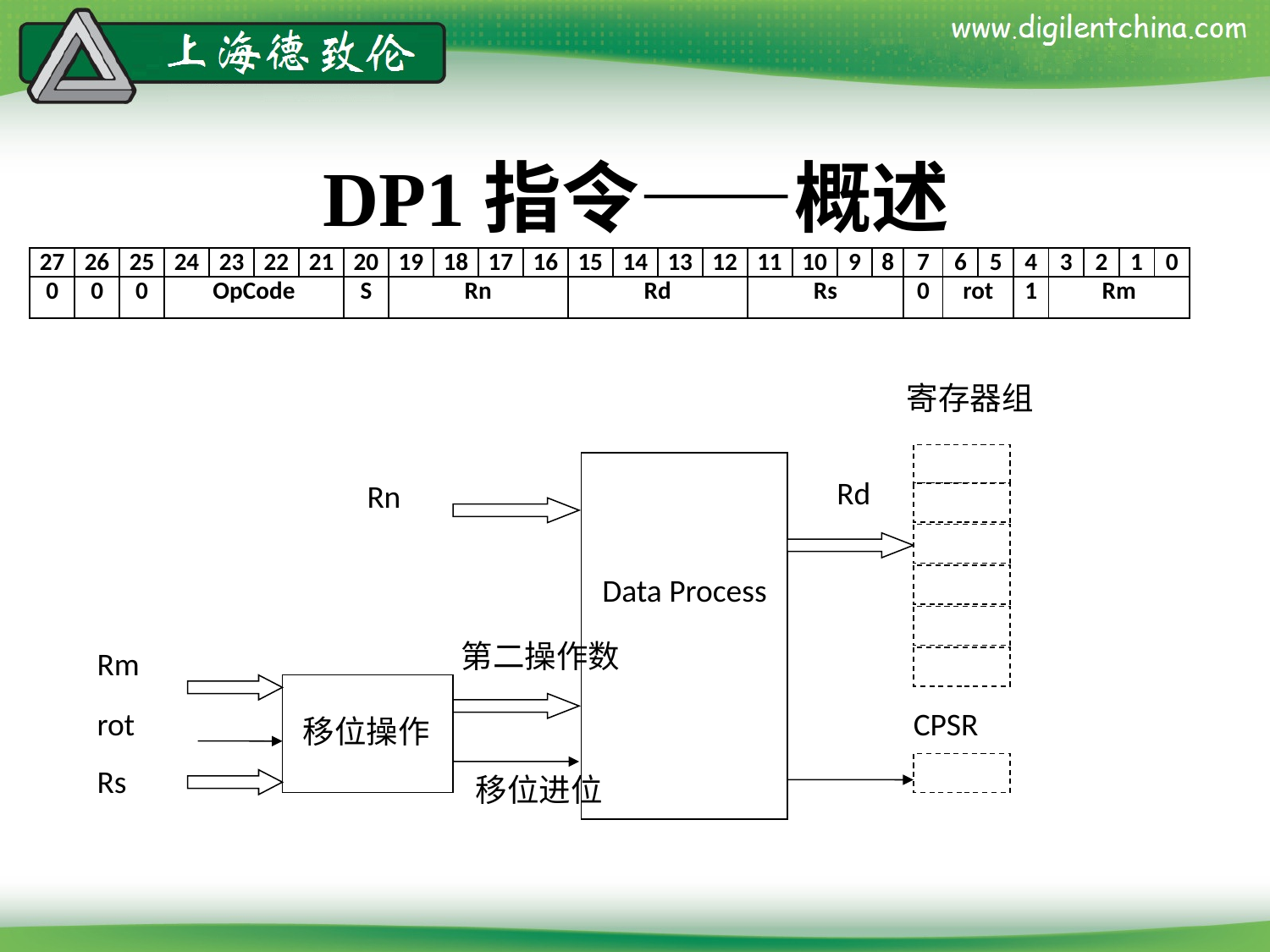

# DP1指令——概述
| 27 | 26 | 25 | 24 | 23 | 22 | 21 | 20 | 19 | 18 | 17 | 16 | 15 | 14 | 13 | 12 | 11 | 10 | 9 | 8 | 7 | 6 | 5 | 4 | 3 | 2 | 1 | 0 |
| --- | --- | --- | --- | --- | --- | --- | --- | --- | --- | --- | --- | --- | --- | --- | --- | --- | --- | --- | --- | --- | --- | --- | --- | --- | --- | --- | --- |
| 0 | 0 | 0 | OpCode |  |  |  | S | Rn |  |  |  | Rd |  |  |  | Rs |  |  |  | 0 | rot |  | 1 | Rm |  |  |  |

寄存器组

Rd
Rn

Data Process

第二操作数
Rm

rot
CPSR
移位操作

Rs

移位进位